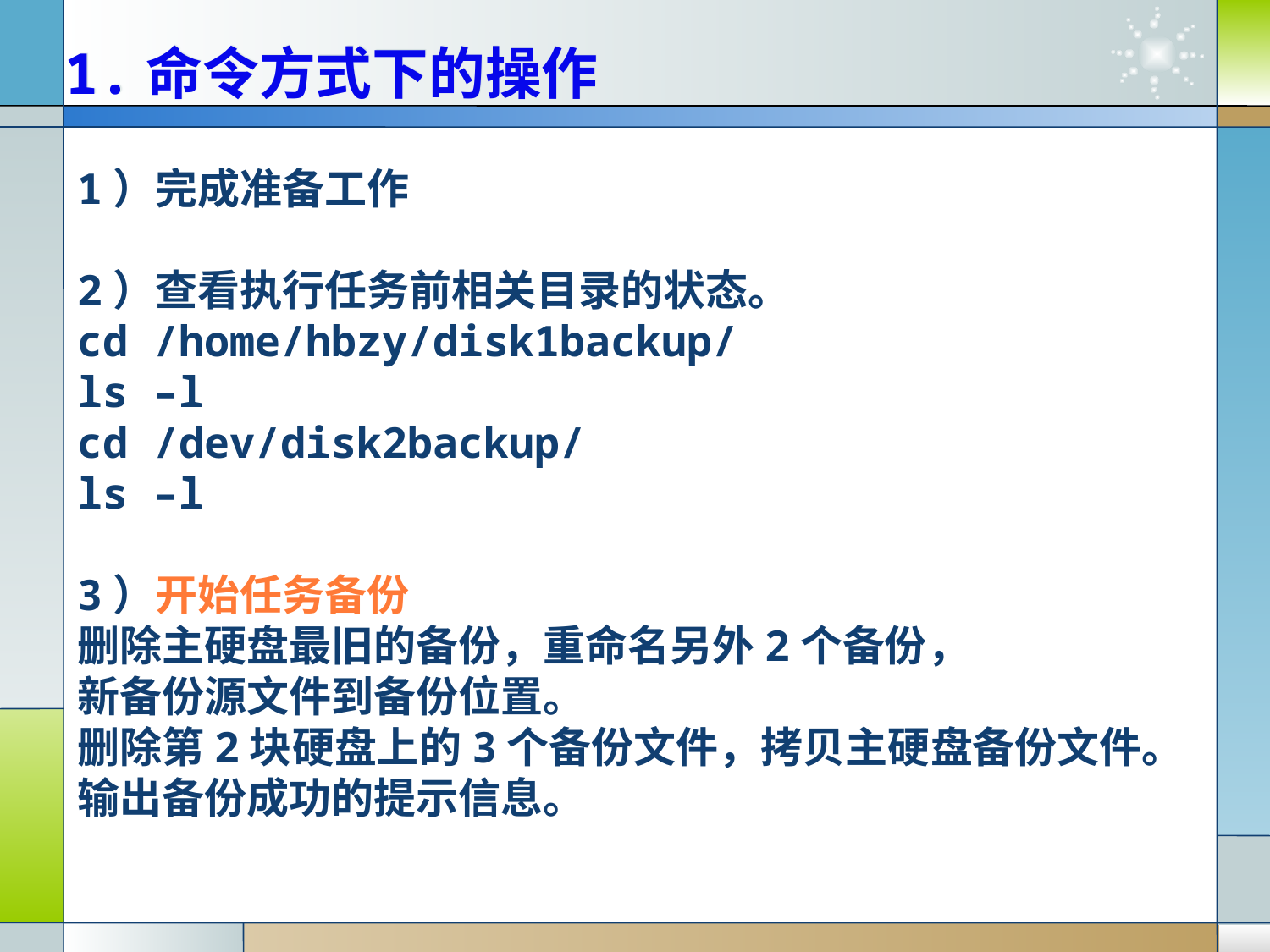

1.命令方式下的操作
1）完成准备工作

2）查看执行任务前相关目录的状态。
cd /home/hbzy/disk1backup/
ls –l
cd /dev/disk2backup/
ls –l

3）开始任务备份
删除主硬盘最旧的备份，重命名另外2个备份，
新备份源文件到备份位置。
删除第2块硬盘上的3个备份文件，拷贝主硬盘备份文件。
输出备份成功的提示信息。